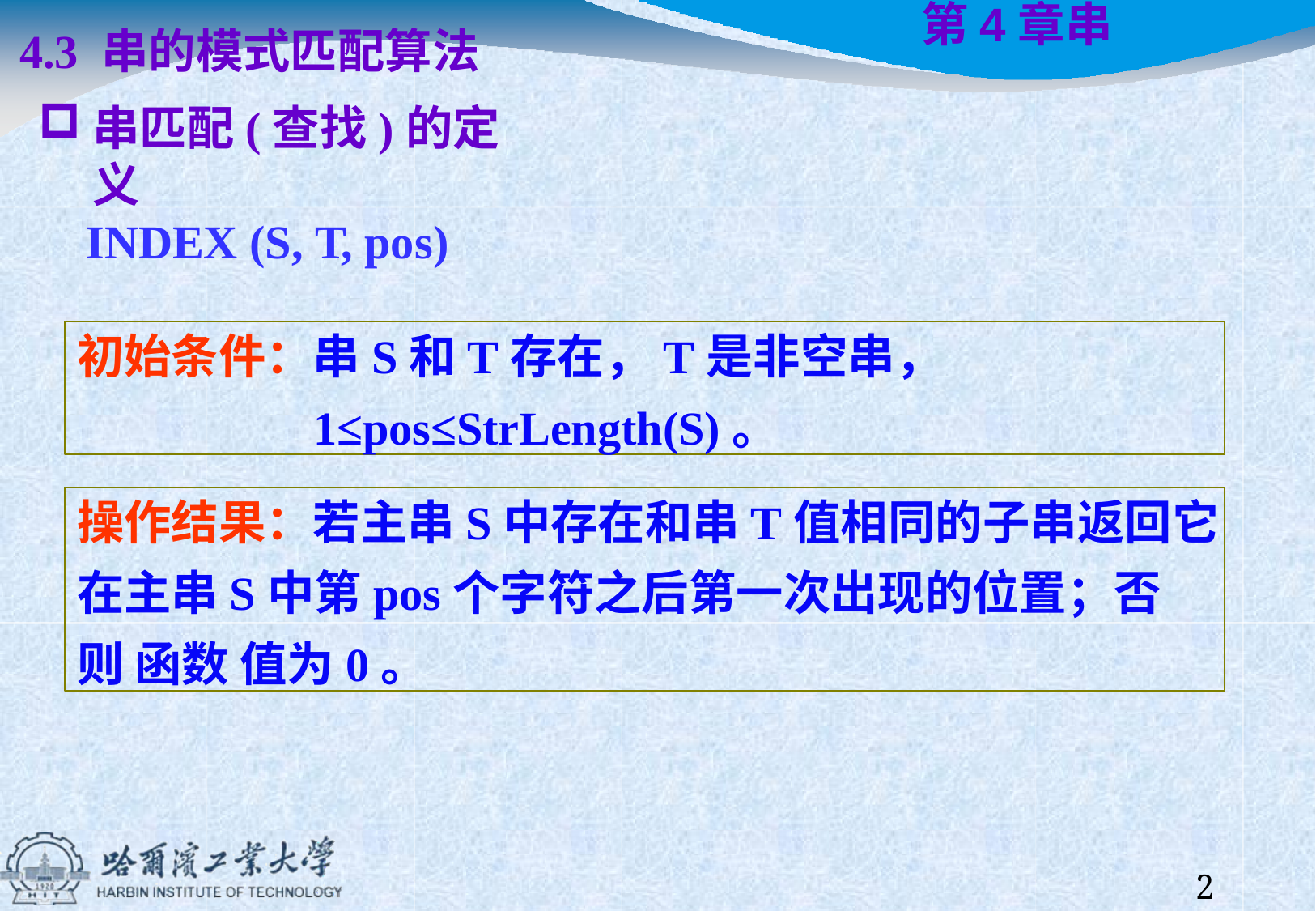

4.3 串的模式匹配算法
串匹配(查找)的定义
# 第4章	串
INDEX (S, T, pos)
初始条件：串S和T存在，T是非空串，
1≤pos≤StrLength(S)。
操作结果：若主串S中存在和串T值相同的子串返回它
在主串S中第pos个字符之后第一次出现的位置；否则 函数 值为0。

25